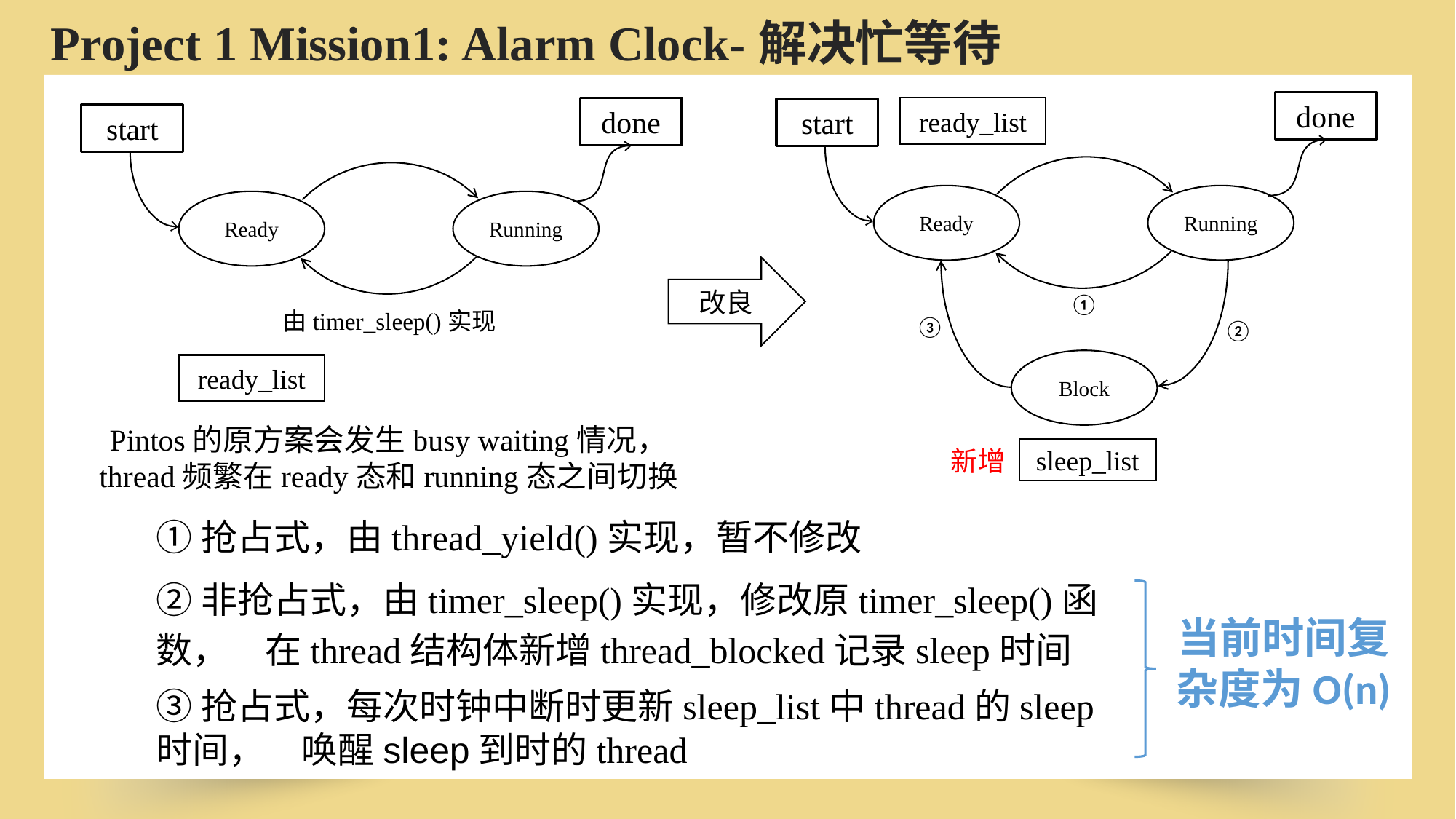

Project 1 Mission1: Alarm Clock-解决忙等待

done
start
Ready
Running
ready_list

Block
sleep_list
新增

done
start
Ready
Running

由timer_sleep()实现
ready_list
改良
①
③
②
Pintos的原方案会发生busy waiting情况，
thread频繁在ready态和running态之间切换
①抢占式，由thread_yield()实现，暂不修改
②非抢占式，由timer_sleep()实现，修改原timer_sleep()函数，的在thread结构体新增thread_blocked记录sleep时间

当前时间复杂度为O(n)
③抢占式，每次时钟中断时更新sleep_list中thread的sleep时间，三唤醒sleep到时的thread